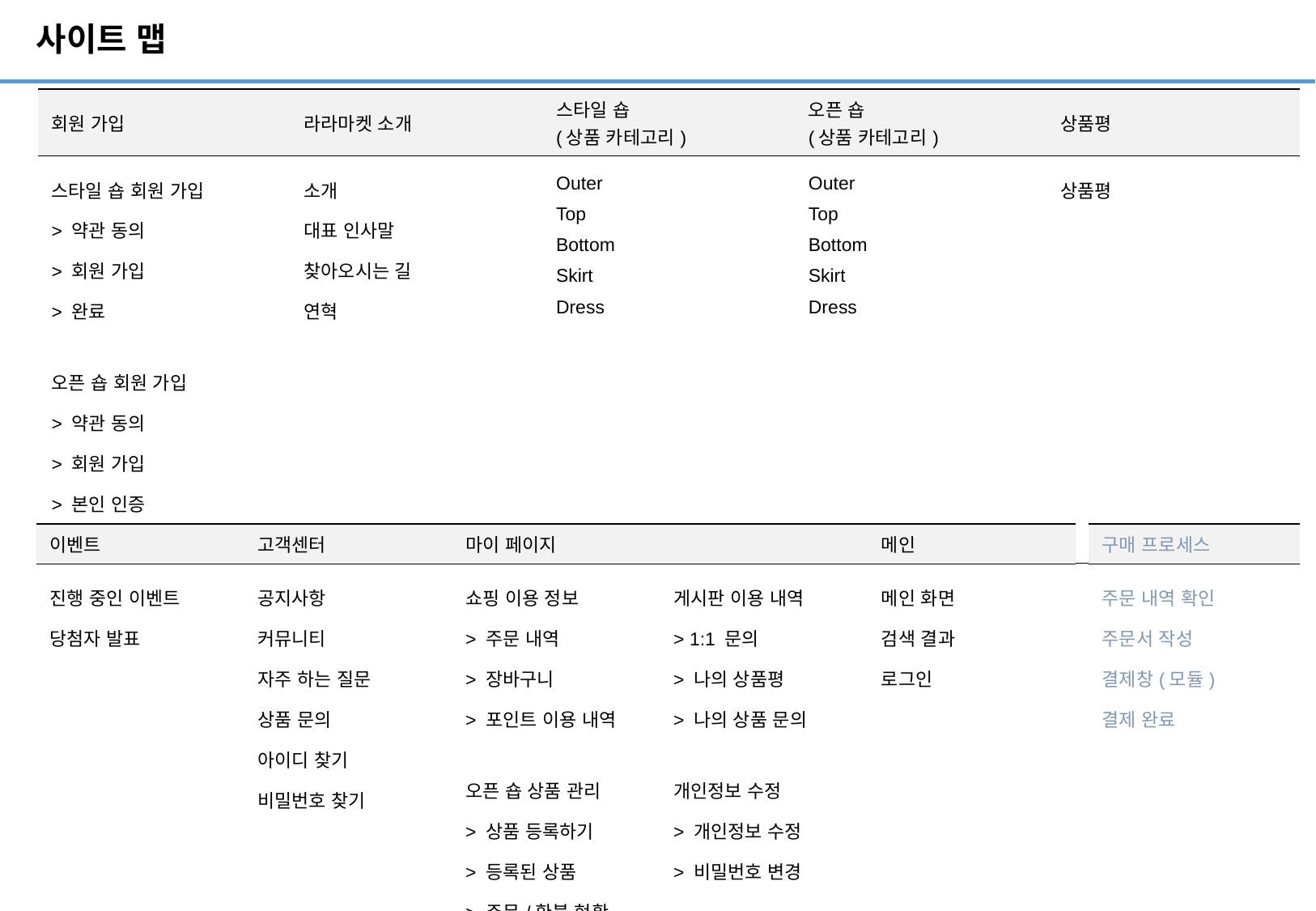

# 사이트 맵
| 회원 가입 | 라라마켓 소개 | 스타일 숍 (상품 카테고리) | 오픈 숍 (상품 카테고리) | 상품평 |
| --- | --- | --- | --- | --- |
| 스타일 숍 회원 가입 > 약관 동의 > 회원 가입 > 완료 오픈 숍 회원 가입 > 약관 동의 > 회원 가입 > 본인 인증 > 완료 | 소개 대표 인사말 찾아오시는 길 연혁 | Outer Top Bottom Skirt Dress | Outer Top Bottom Skirt Dress | 상품평 |
| 구매 프로세스 |
| --- |
| 주문 내역 확인 주문서 작성 결제창(모듈) 결제 완료 |
| 이벤트 | 고객센터 | 마이 페이지 |  | 메인 |
| --- | --- | --- | --- | --- |
| 진행 중인 이벤트 당첨자 발표 | 공지사항 커뮤니티 자주 하는 질문 상품 문의 아이디 찾기 비밀번호 찾기 | 쇼핑 이용 정보 > 주문 내역 > 장바구니 > 포인트 이용 내역 오픈 숍 상품 관리 > 상품 등록하기 > 등록된 상품 > 주문/환불 현황 > 판매 완료 상품 | 게시판 이용 내역 > 1:1 문의 > 나의 상품평 > 나의 상품 문의 개인정보 수정 > 개인정보 수정 > 비밀번호 변경 회원 탈퇴 | 메인 화면 검색 결과 로그인 |